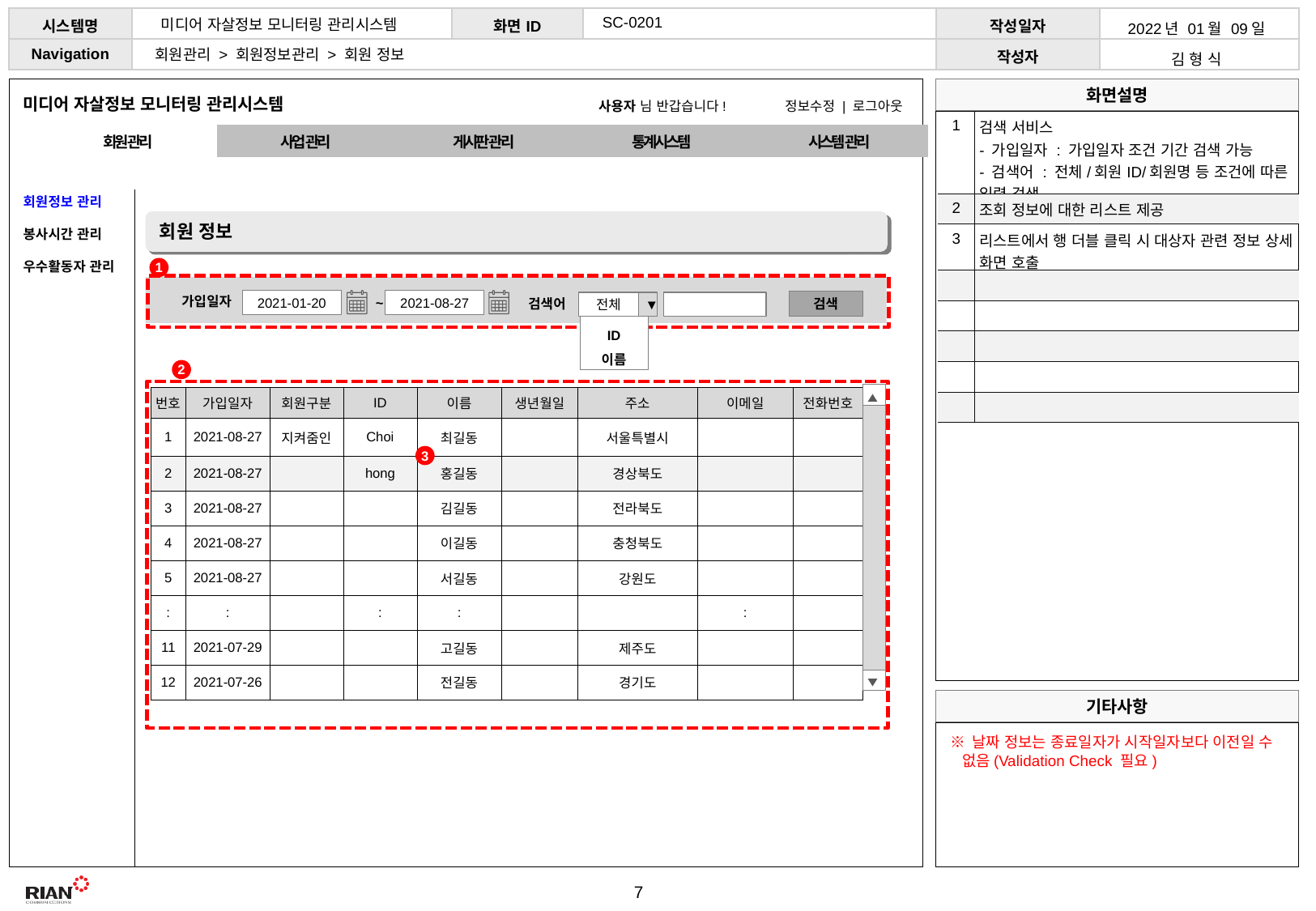

SC-0201
미디어 자살정보 모니터링 관리시스템
| 2022년 01월 09일 |
| --- |
| 김 형 식 |
회원관리 > 회원정보관리 > 회원 정보
미디어 자살정보 모니터링 관리시스템
사용자 님 반갑습니다!
정보수정 | 로그아웃
| 1 | 검색 서비스 - 가입일자 : 가입일자 조건 기간 검색 가능 - 검색어 : 전체/회원ID/회원명 등 조건에 따른 입력 검색 |
| --- | --- |
| 2 | 조회 정보에 대한 리스트 제공 |
| 3 | 리스트에서 행 더블 클릭 시 대상자 관련 정보 상세 화면 호출 |
|  |  |
|  |  |
|  |  |
|  |  |
|  |  |
| 회원 관리 | 사업 관리 | 게시판 관리 | 통계시스템 | 시스템 관리 |
| --- | --- | --- | --- | --- |
  회원정보 관리
  봉사시간 관리
  우수활동자 관리
회원 정보
1

가입일자
검색어
전체
▼

2021-01-20

~
2021-08-27

검색
ID
이름
2

◀

▶
| 번호 | 가입일자 | 회원구분 | ID | 이름 | 생년월일 | 주소 | 이메일 | 전화번호 |
| --- | --- | --- | --- | --- | --- | --- | --- | --- |
| 1 | 2021-08-27 | 지켜줌인 | Choi | 최길동 |  | 서울특별시 |  |  |
| 2 | 2021-08-27 |  | hong | 홍길동 |  | 경상북도 |  |  |
| 3 | 2021-08-27 |  |  | 김길동 |  | 전라북도 |  |  |
| 4 | 2021-08-27 |  |  | 이길동 |  | 충청북도 |  |  |
| 5 | 2021-08-27 |  |  | 서길동 |  | 강원도 |  |  |
| : | : |  | : | : |  |  | : |  |
| 11 | 2021-07-29 |  |  | 고길동 |  | 제주도 |  |  |
| 12 | 2021-07-26 |  |  | 전길동 |  | 경기도 |  |  |
3
※ 날짜 정보는 종료일자가 시작일자보다 이전일 수 없음(Validation Check 필요)